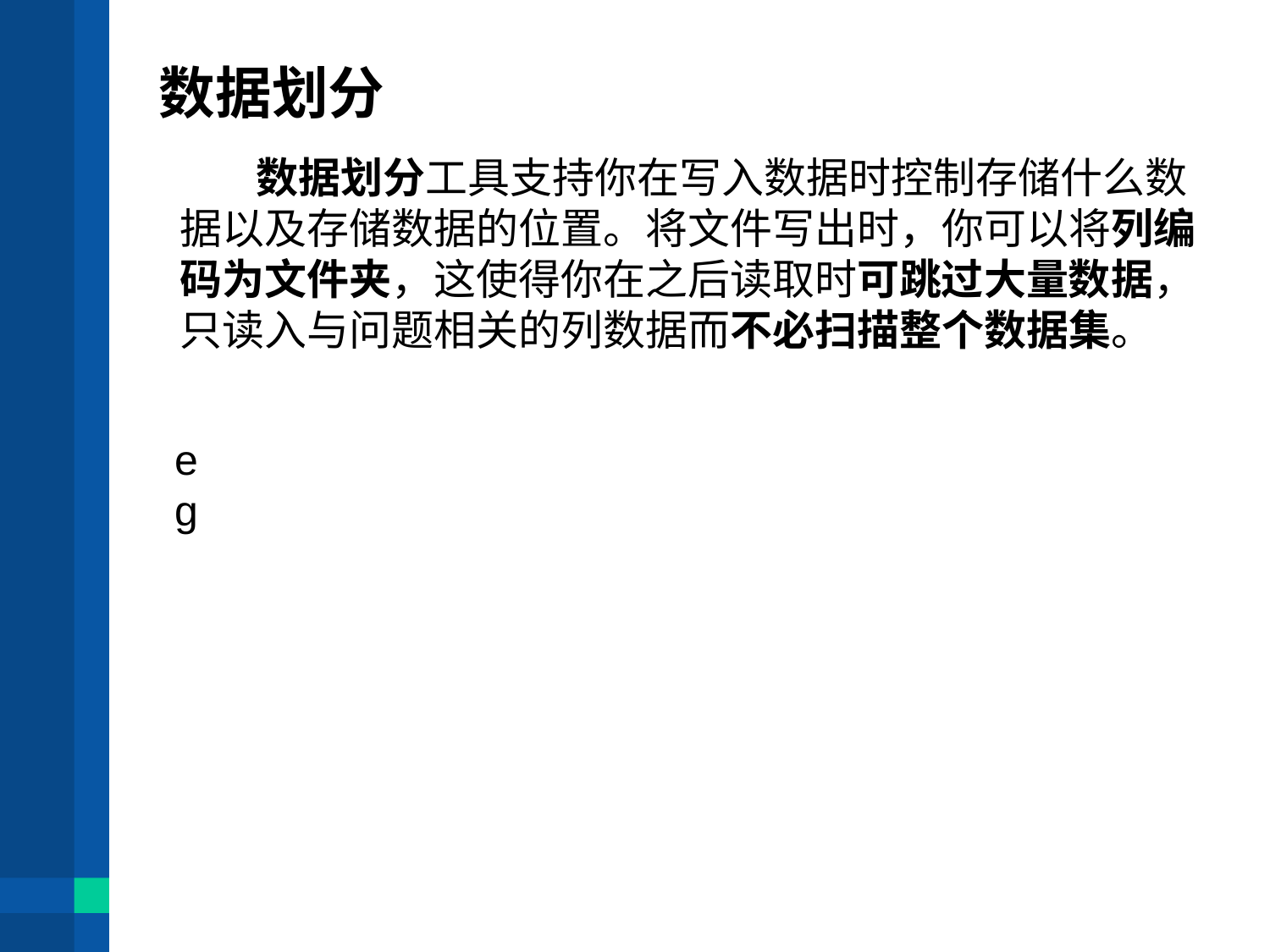

数据划分
       数据划分工具支持你在写入数据时控制存储什么数据以及存储数据的位置。将文件写出时，你可以将列编码为文件夹，这使得你在之后读取时可跳过大量数据，只读入与问题相关的列数据而不必扫描整个数据集。
eg